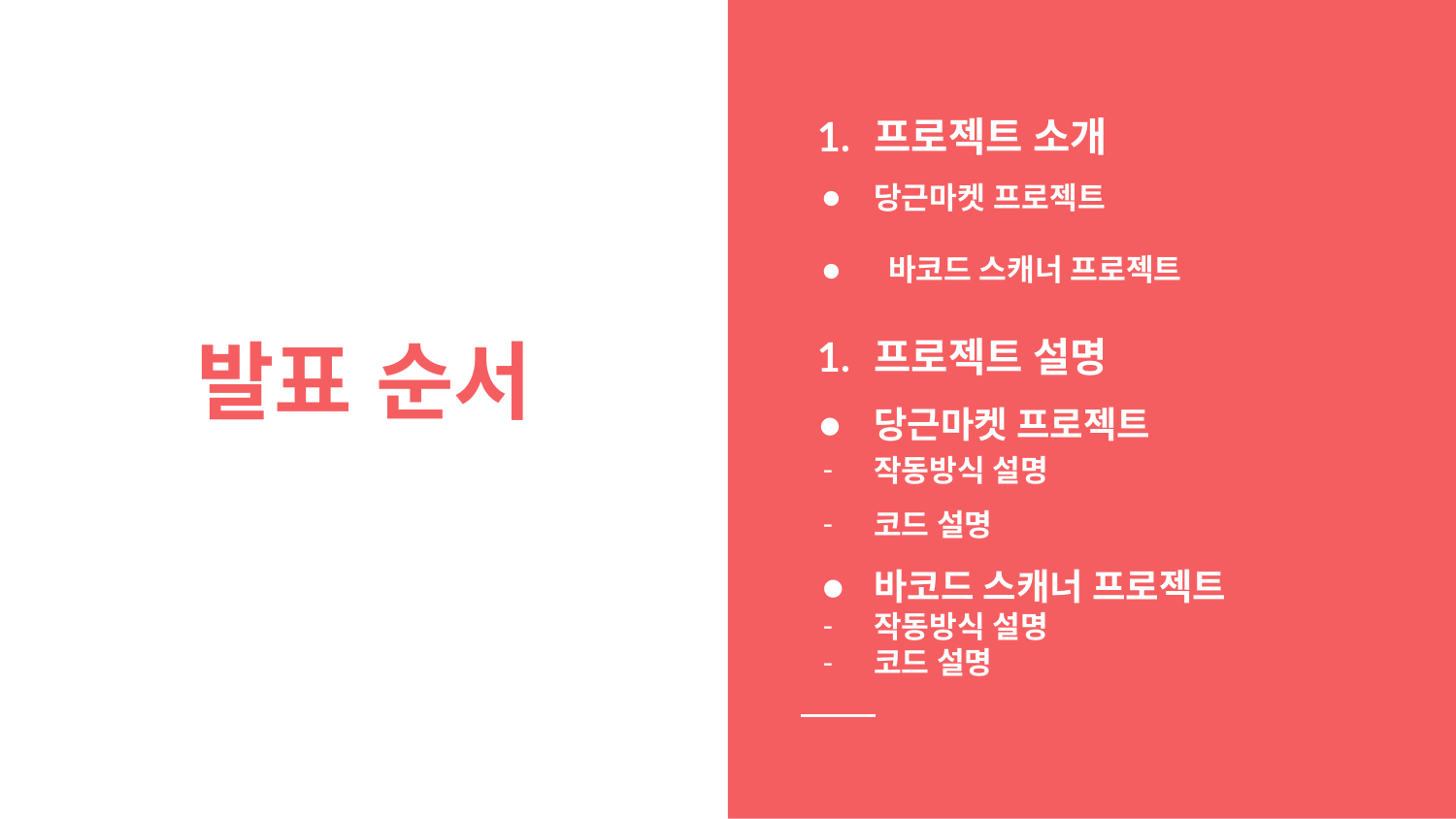

프로젝트 소개
당근마켓 프로젝트
 바코드 스캐너 프로젝트
프로젝트 설명
당근마켓 프로젝트
작동방식 설명
코드 설명
바코드 스캐너 프로젝트
작동방식 설명
코드 설명

# 발표 순서